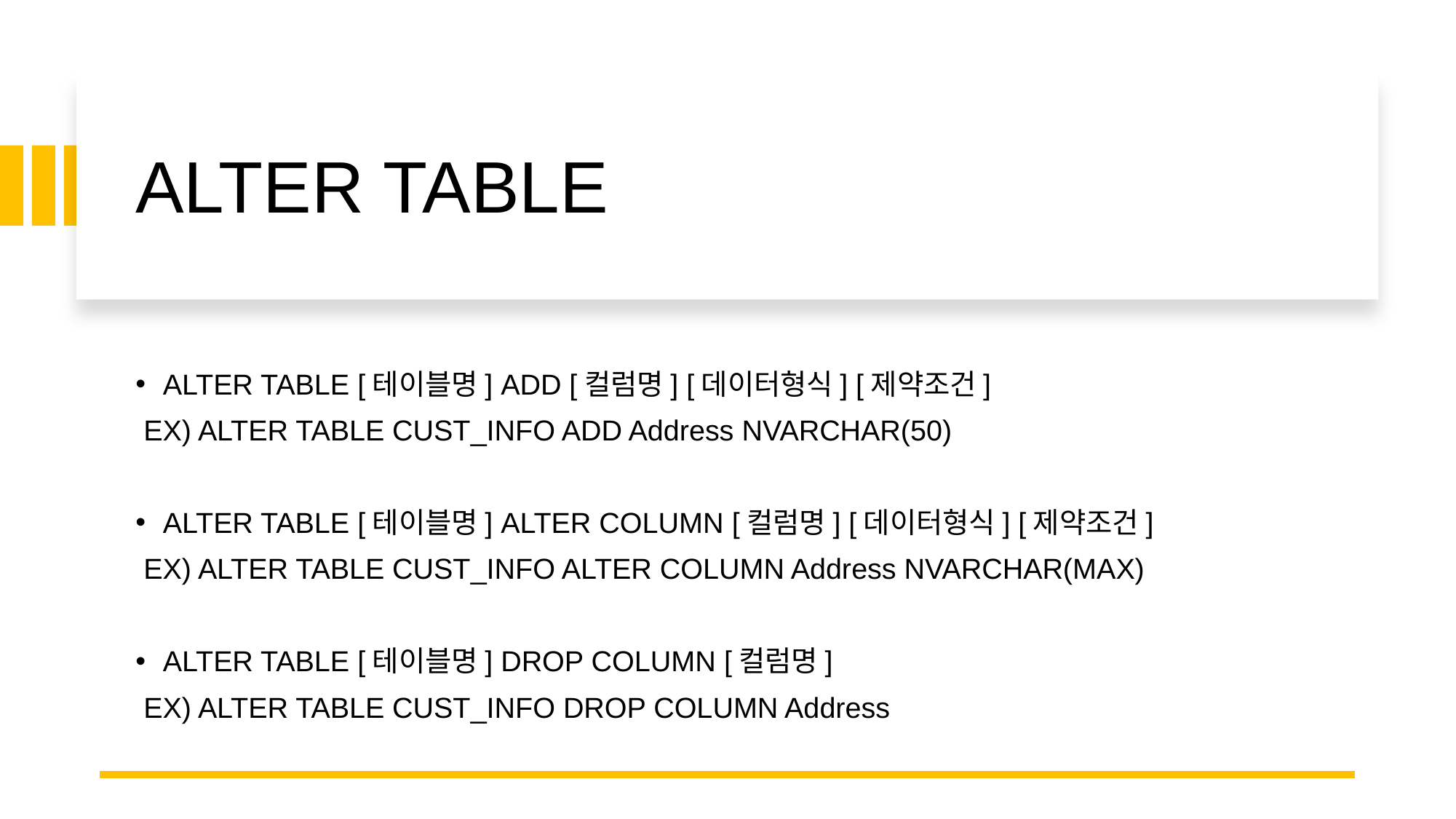

# ALTER TABLE

ALTER TABLE [테이블명] ADD [컬럼명] [데이터형식] [제약조건]
 EX) ALTER TABLE CUST_INFO ADD Address NVARCHAR(50)

ALTER TABLE [테이블명] ALTER COLUMN [컬럼명] [데이터형식] [제약조건]
 EX) ALTER TABLE CUST_INFO ALTER COLUMN Address NVARCHAR(MAX)

ALTER TABLE [테이블명] DROP COLUMN [컬럼명]
 EX) ALTER TABLE CUST_INFO DROP COLUMN Address